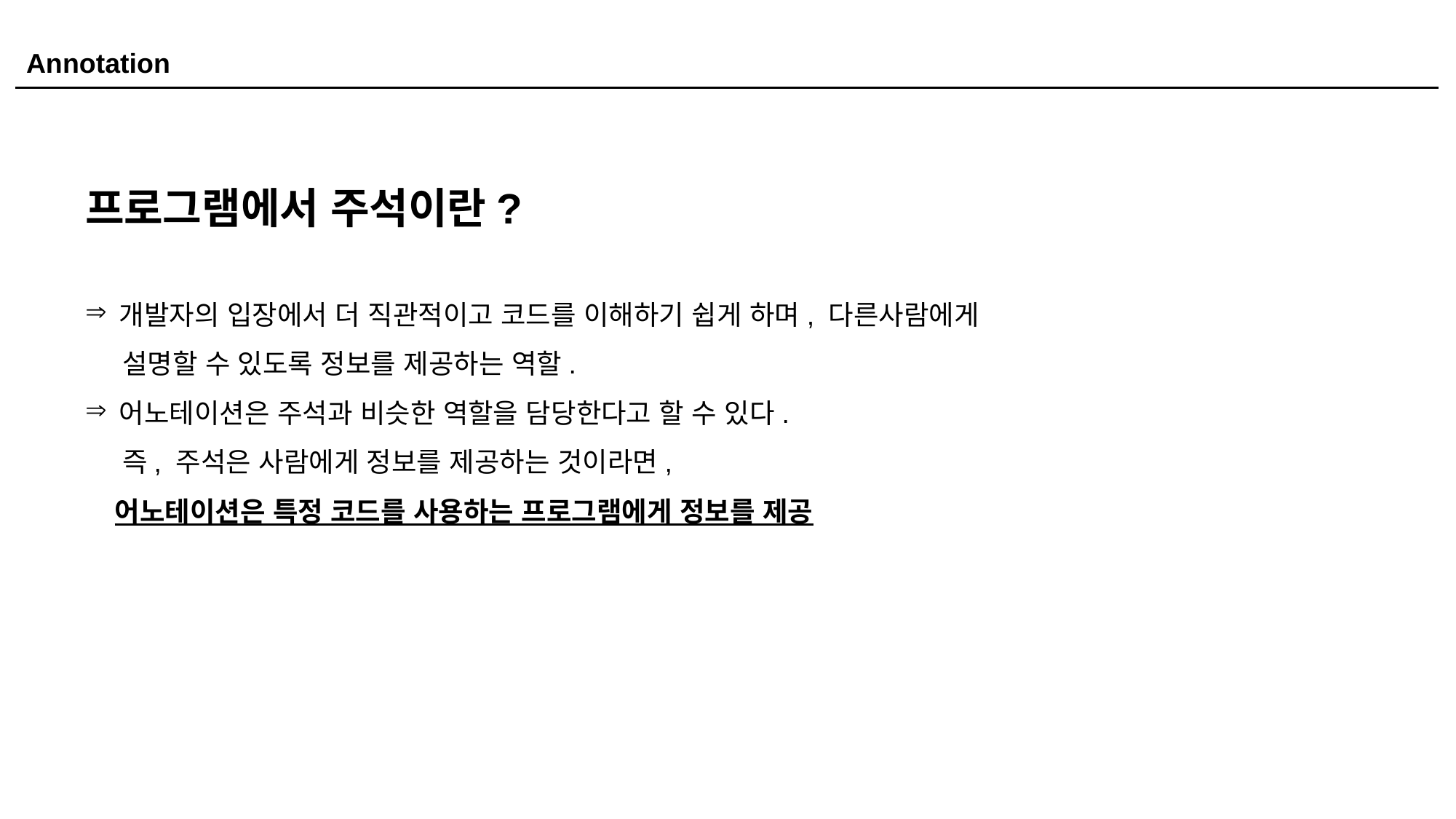

Annotation
프로그램에서 주석이란?

개발자의 입장에서 더 직관적이고 코드를 이해하기 쉽게 하며, 다른사람에게
    설명할 수 있도록 정보를 제공하는 역할.
어노테이션은 주석과 비슷한 역할을 담당한다고 할 수 있다.
    즉, 주석은 사람에게 정보를 제공하는 것이라면,
   어노테이션은 특정 코드를 사용하는 프로그램에게 정보를 제공